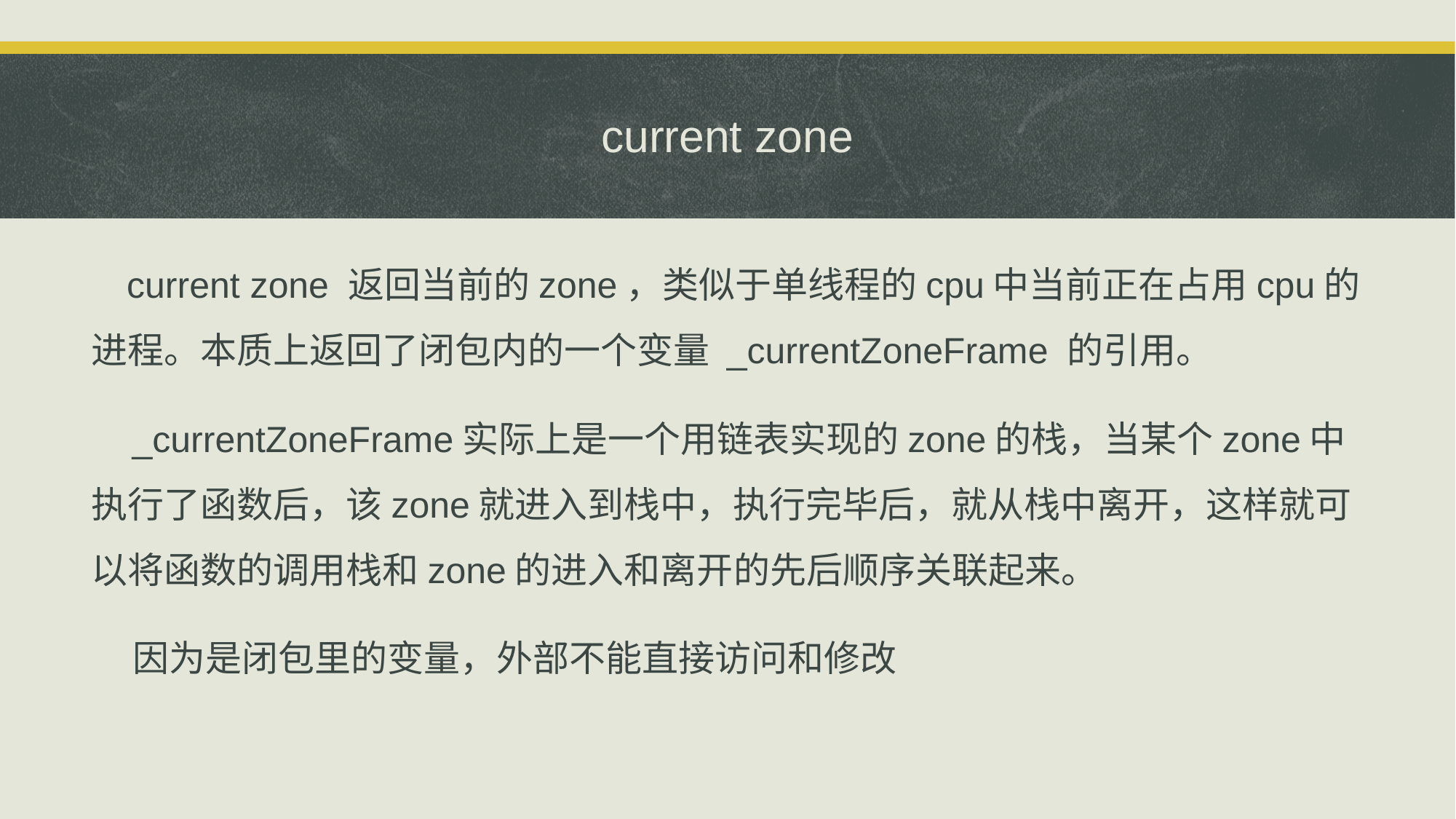

# current zone
    current zone 返回当前的zone，类似于单线程的cpu中当前正在占用cpu的进程。本质上返回了闭包内的一个变量 _currentZoneFrame 的引用。
    _currentZoneFrame实际上是一个用链表实现的zone的栈，当某个zone中执行了函数后，该zone就进入到栈中，执行完毕后，就从栈中离开，这样就可以将函数的调用栈和zone的进入和离开的先后顺序关联起来。
    因为是闭包里的变量，外部不能直接访问和修改